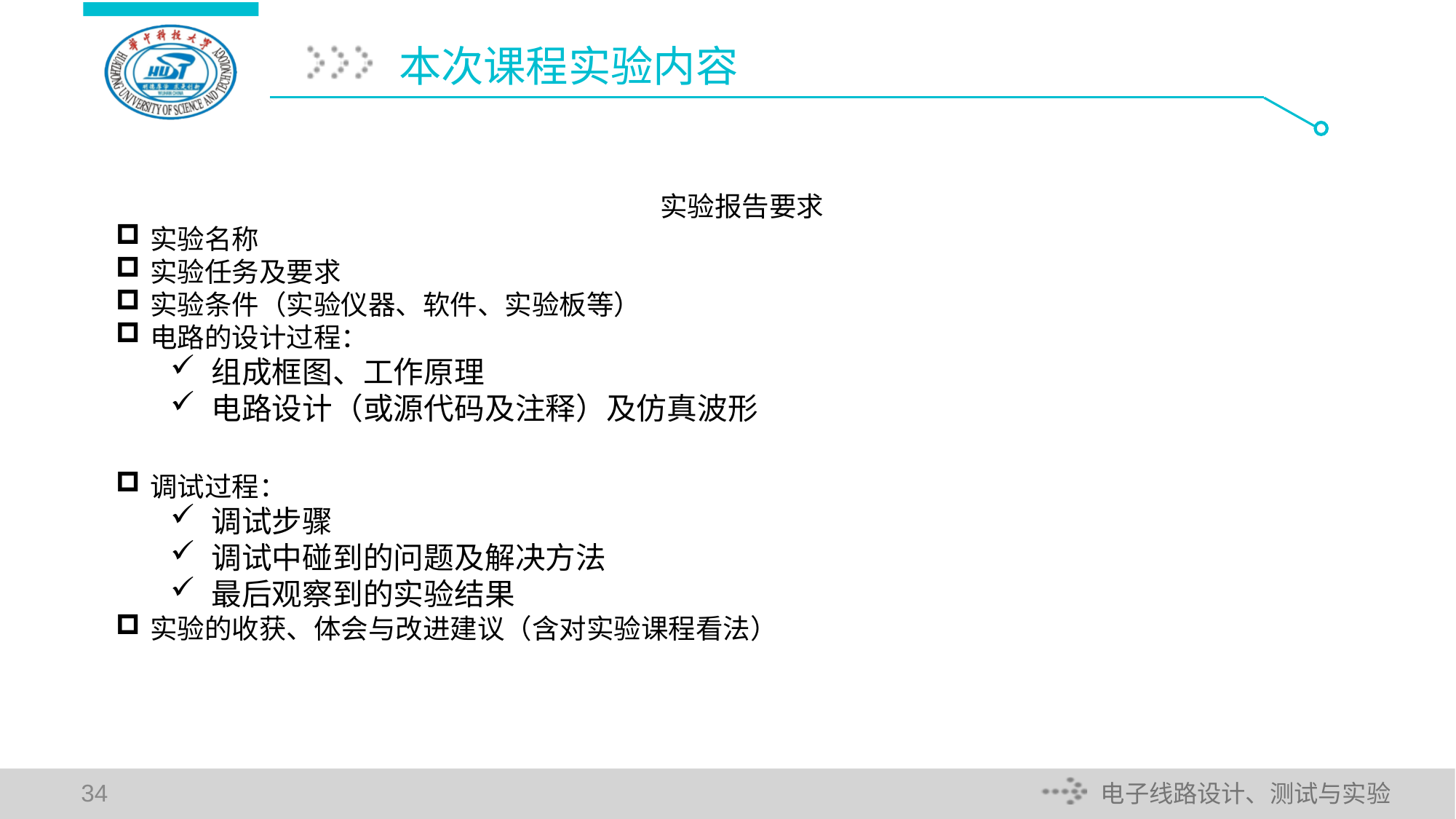

# 本次课程实验内容
实验报告要求
实验名称
实验任务及要求
实验条件（实验仪器、软件、实验板等）
电路的设计过程：
组成框图、工作原理
电路设计（或源代码及注释）及仿真波形

调试过程：
调试步骤
调试中碰到的问题及解决方法
最后观察到的实验结果
实验的收获、体会与改进建议（含对实验课程看法）

34